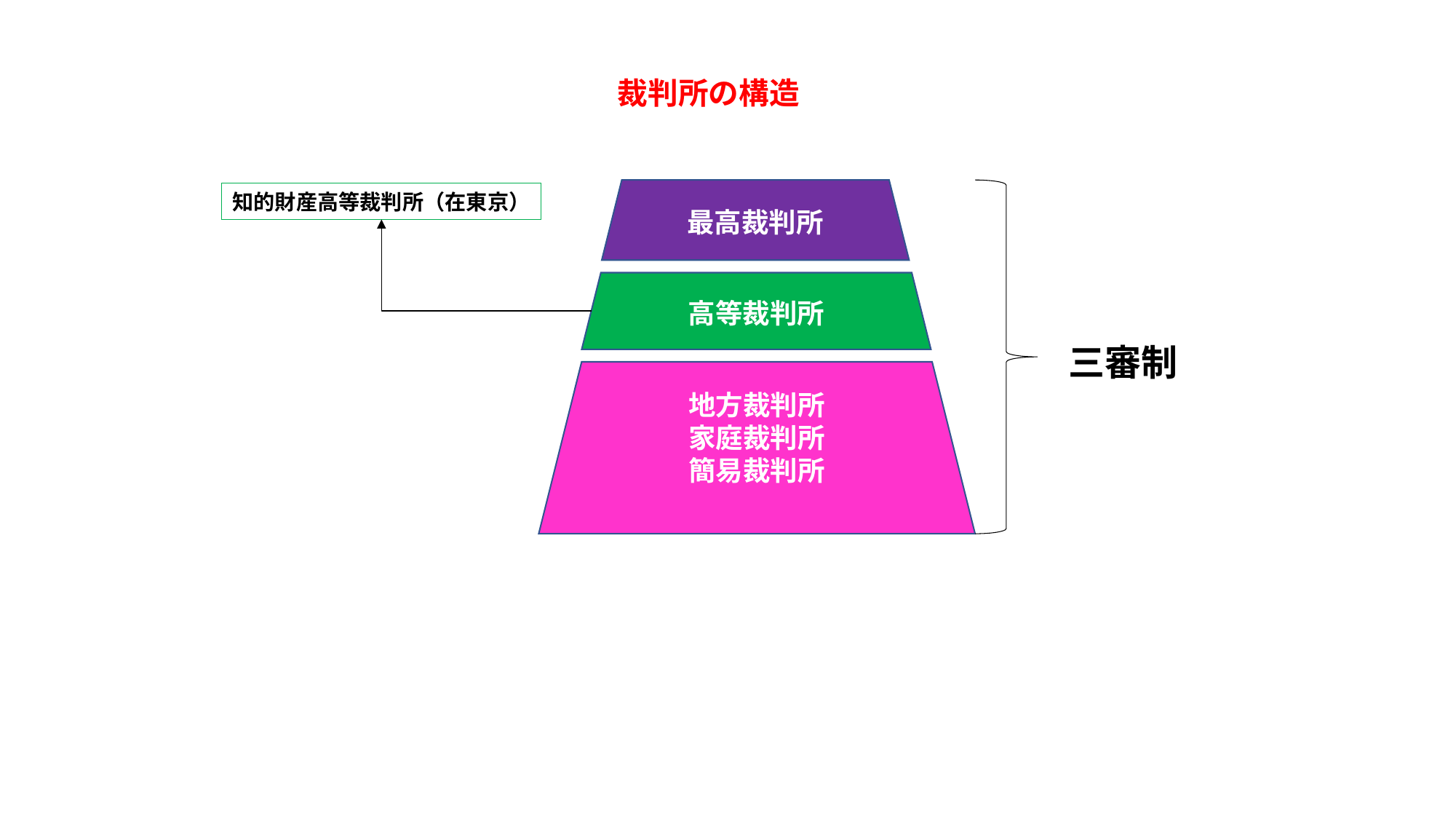

裁判所の構造
最高裁判所

高等裁判所
三審制
地方裁判所
家庭裁判所
簡易裁判所

知的財産高等裁判所（在東京）